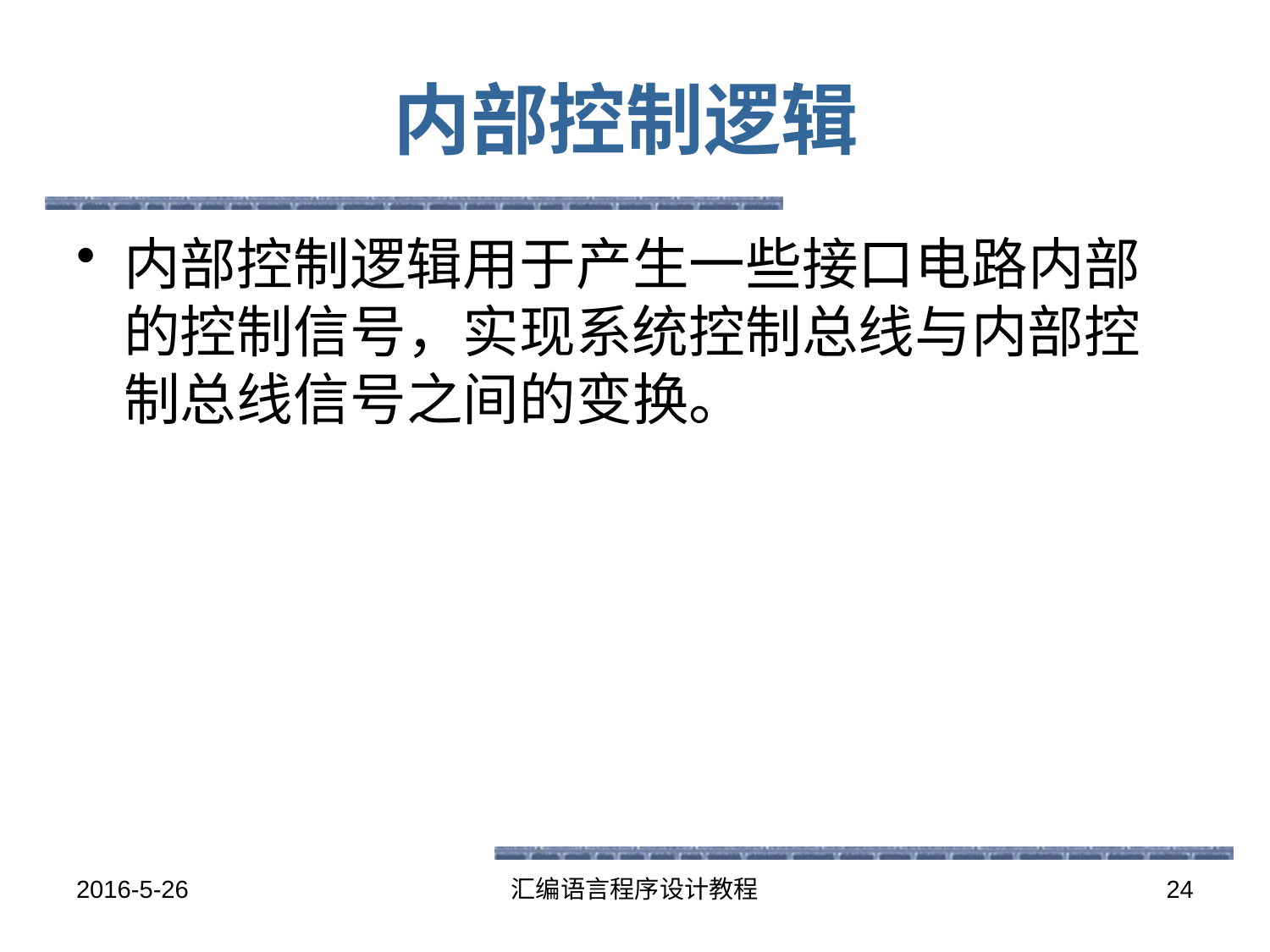

# 内部控制逻辑
内部控制逻辑用于产生一些接口电路内部的控制信号，实现系统控制总线与内部控制总线信号之间的变换。
2016-5-26
汇编语言程序设计教程
24